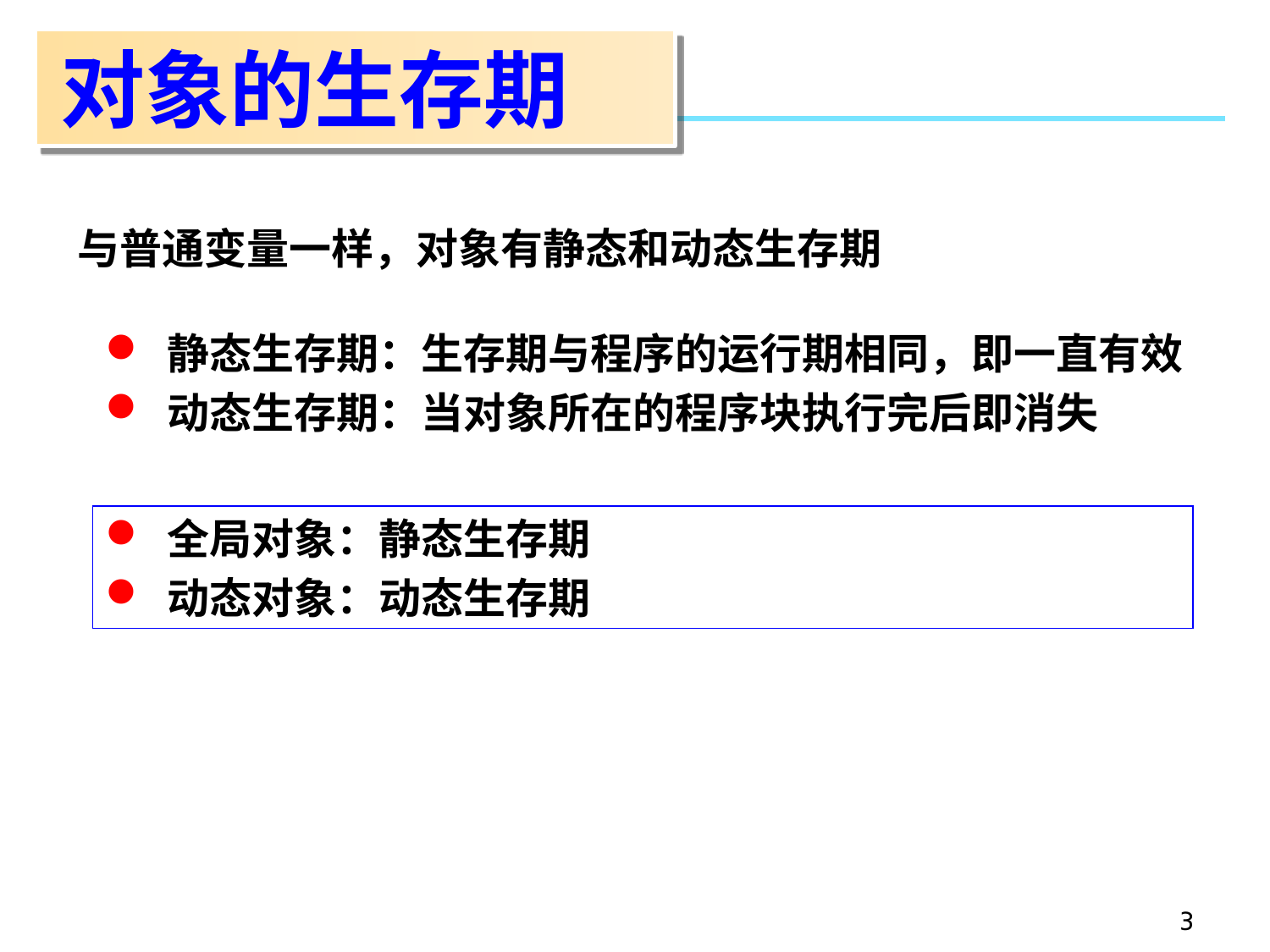

# 对象的生存期
与普通变量一样，对象有静态和动态生存期
 静态生存期：生存期与程序的运行期相同，即一直有效
 动态生存期：当对象所在的程序块执行完后即消失
 全局对象：静态生存期
 动态对象：动态生存期
3